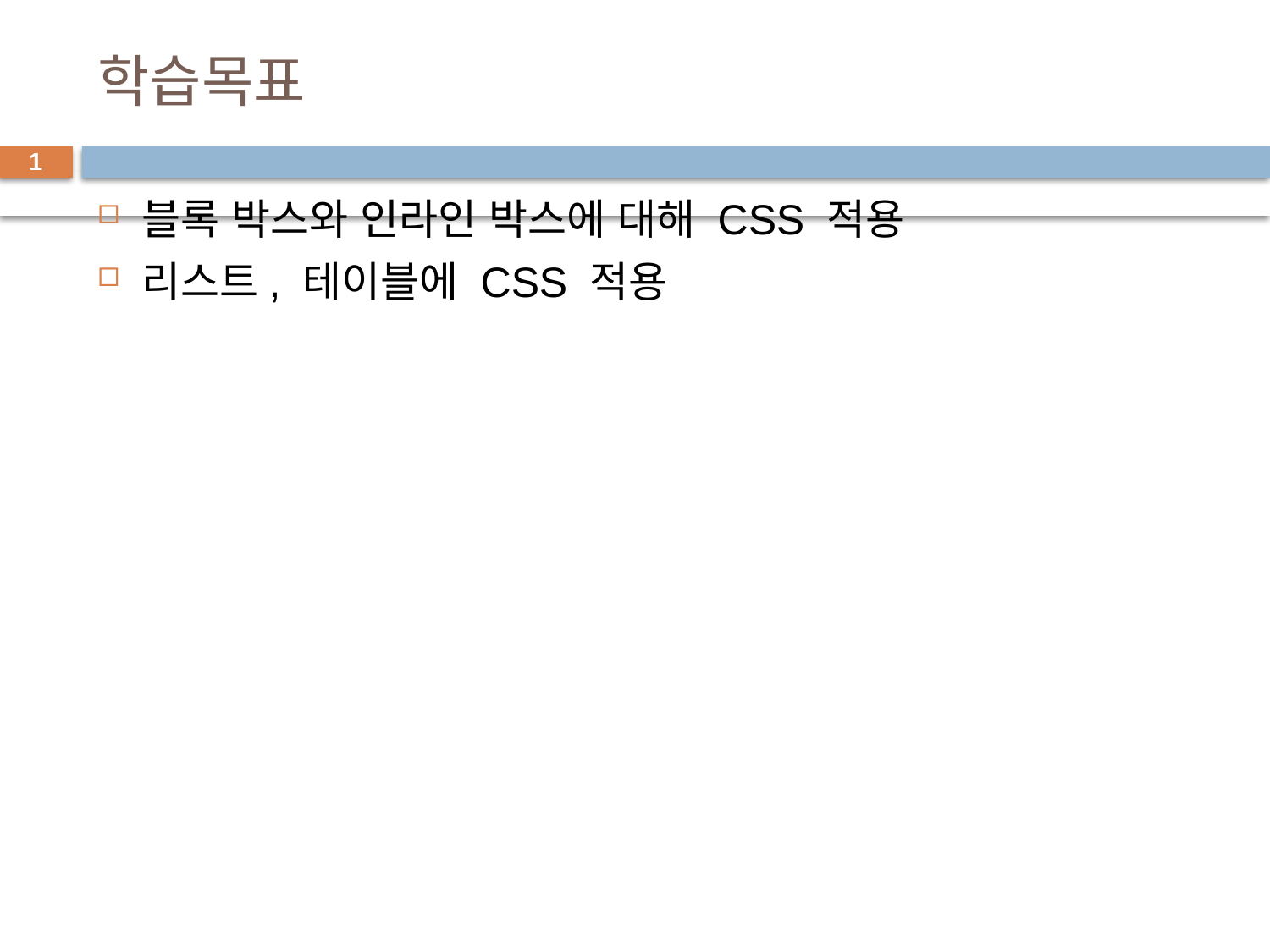

# 학습목표
1
블록 박스와 인라인 박스에 대해 CSS 적용
리스트, 테이블에 CSS 적용